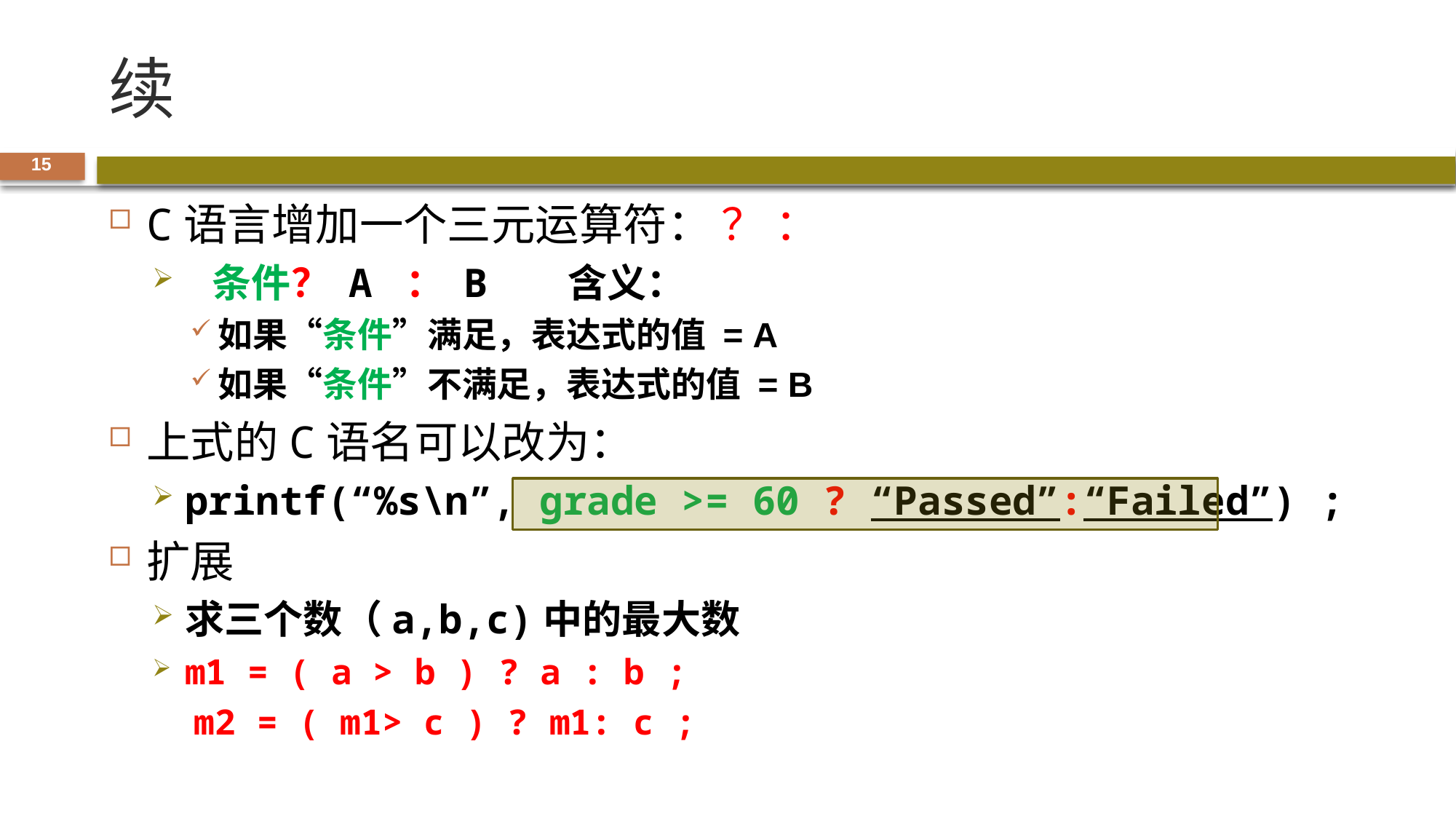

# 续
15
C语言增加一个三元运算符： ？ ：
  条件？ A ： B   含义：
如果“条件”满足，表达式的值 = A
如果“条件”不满足，表达式的值 = B
上式的C语名可以改为：
printf(“%s\n”, grade >= 60 ? “Passed”:“Failed”) ;
扩展
求三个数（a,b,c)中的最大数
m1 = ( a > b ) ? a : b ;
  m2 = ( m1> c ) ? m1: c ;